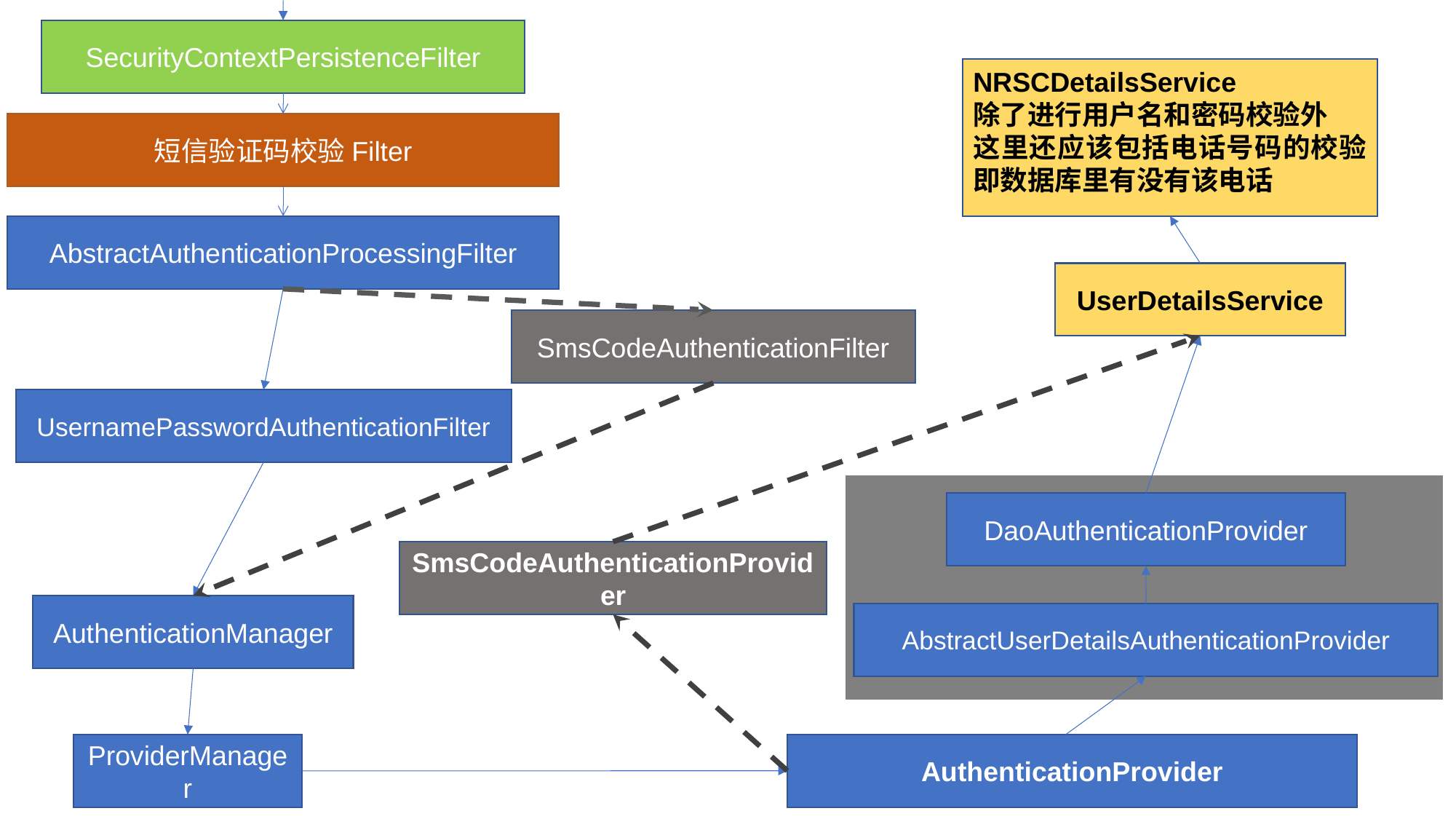

SecurityContextPersistenceFilter
NRSCDetailsService
除了进行用户名和密码校验外
这里还应该包括电话号码的校验即数据库里有没有该电话

短信验证码校验Filter
AbstractAuthenticationProcessingFilter
UserDetailsService
SmsCodeAuthenticationFilter
UsernamePasswordAuthenticationFilter

DaoAuthenticationProvider
SmsCodeAuthenticationProvider
AuthenticationManager
AbstractUserDetailsAuthenticationProvider
AuthenticationProvider
ProviderManager